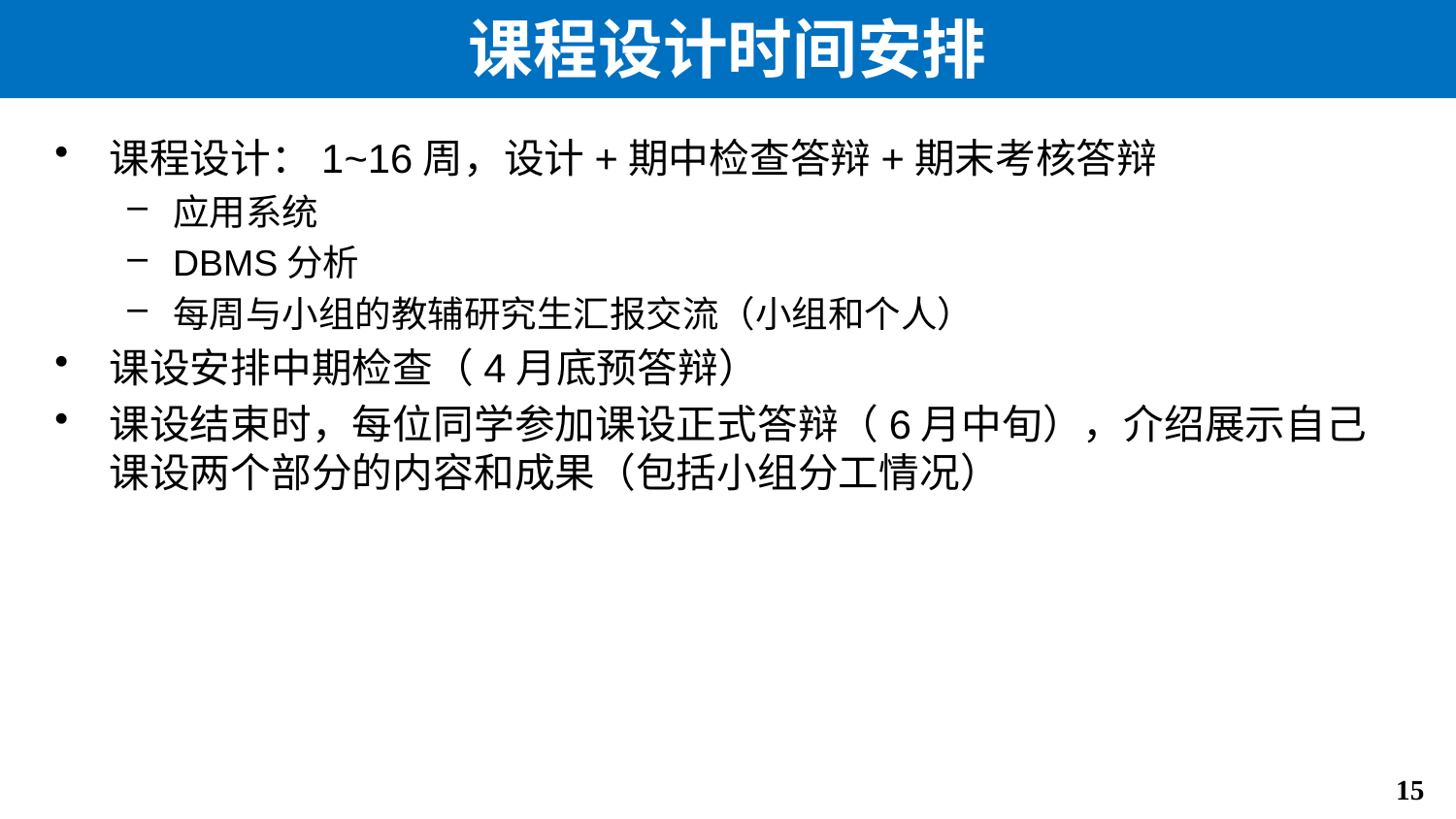

# 课程设计时间安排
课程设计：1~16周，设计+期中检查答辩+期末考核答辩
应用系统
DBMS分析
每周与小组的教辅研究生汇报交流（小组和个人）
课设安排中期检查（4月底预答辩）
课设结束时，每位同学参加课设正式答辩（6月中旬），介绍展示自己课设两个部分的内容和成果（包括小组分工情况）